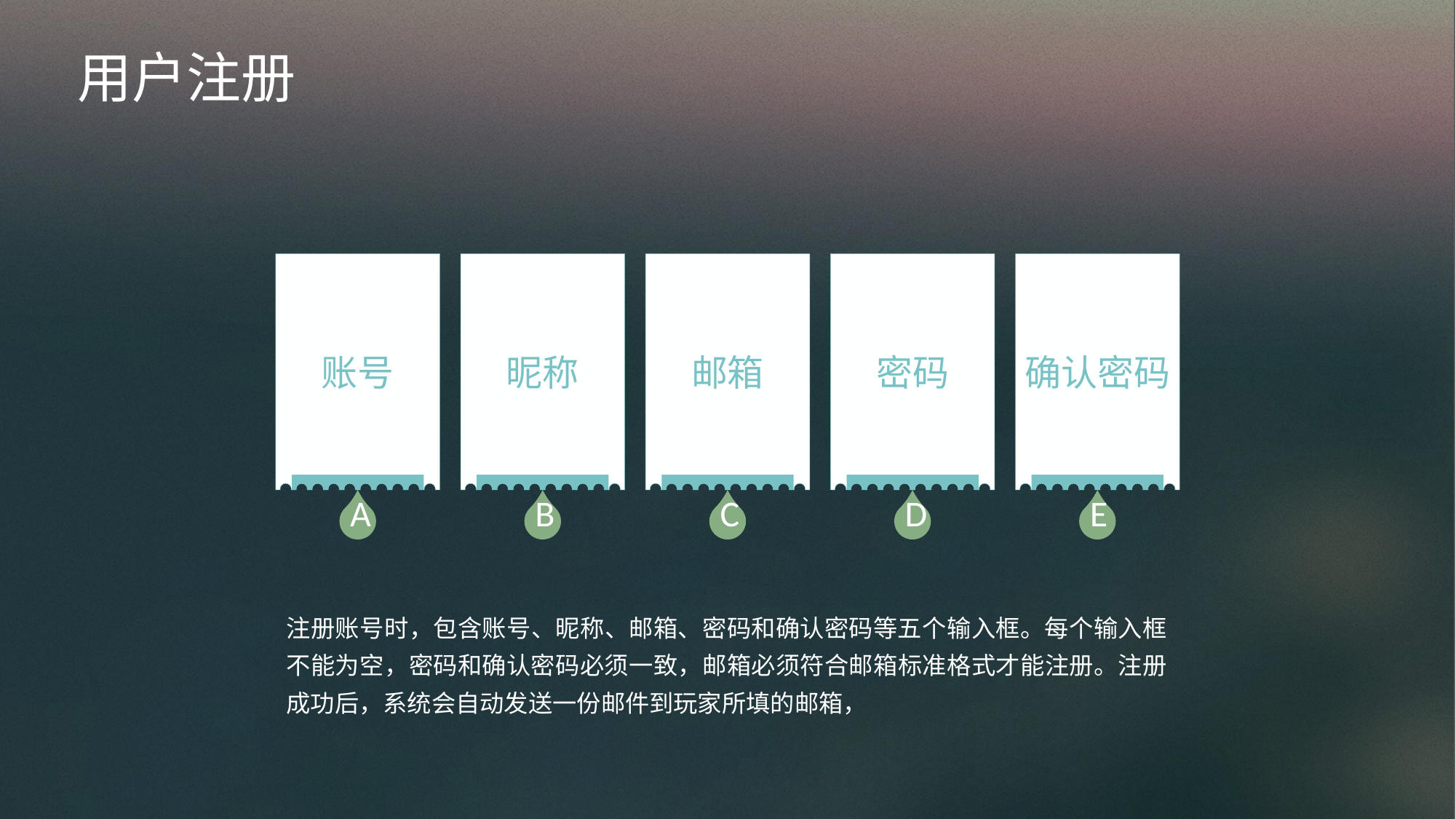

# 用户注册
账号
昵称
邮箱
密码
确认密码

A
B
C
D
E
注册账号时，包含账号、昵称、邮箱、密码和确认密码等五个输入框。每个输入框不能为空，密码和确认密码必须一致，邮箱必须符合邮箱标准格式才能注册。注册成功后，系统会自动发送一份邮件到玩家所填的邮箱，